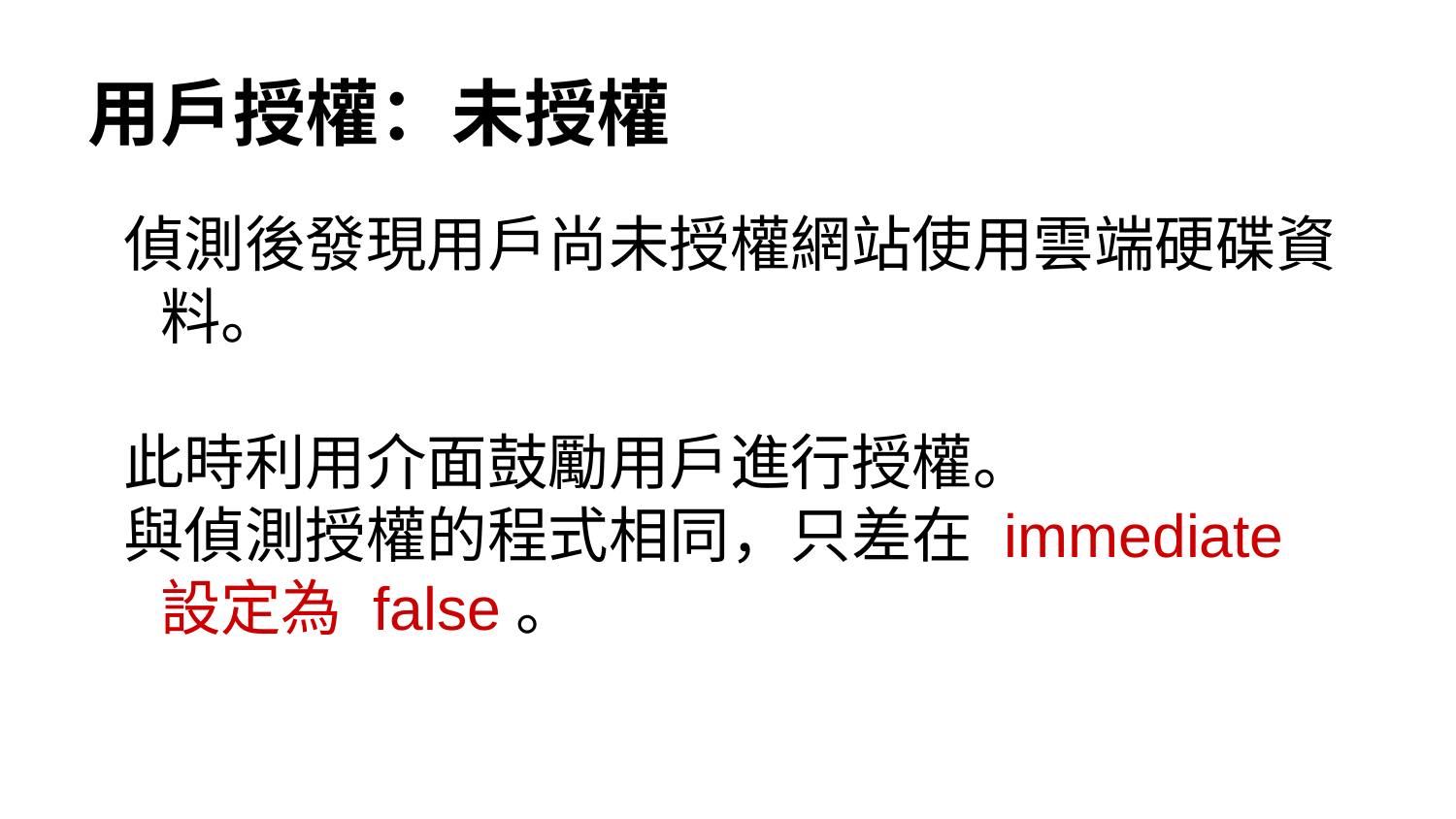

# 用戶授權：未授權
偵測後發現用戶尚未授權網站使用雲端硬碟資料。

此時利用介面鼓勵用戶進行授權。
與偵測授權的程式相同，只差在 immediate 設定為 false。